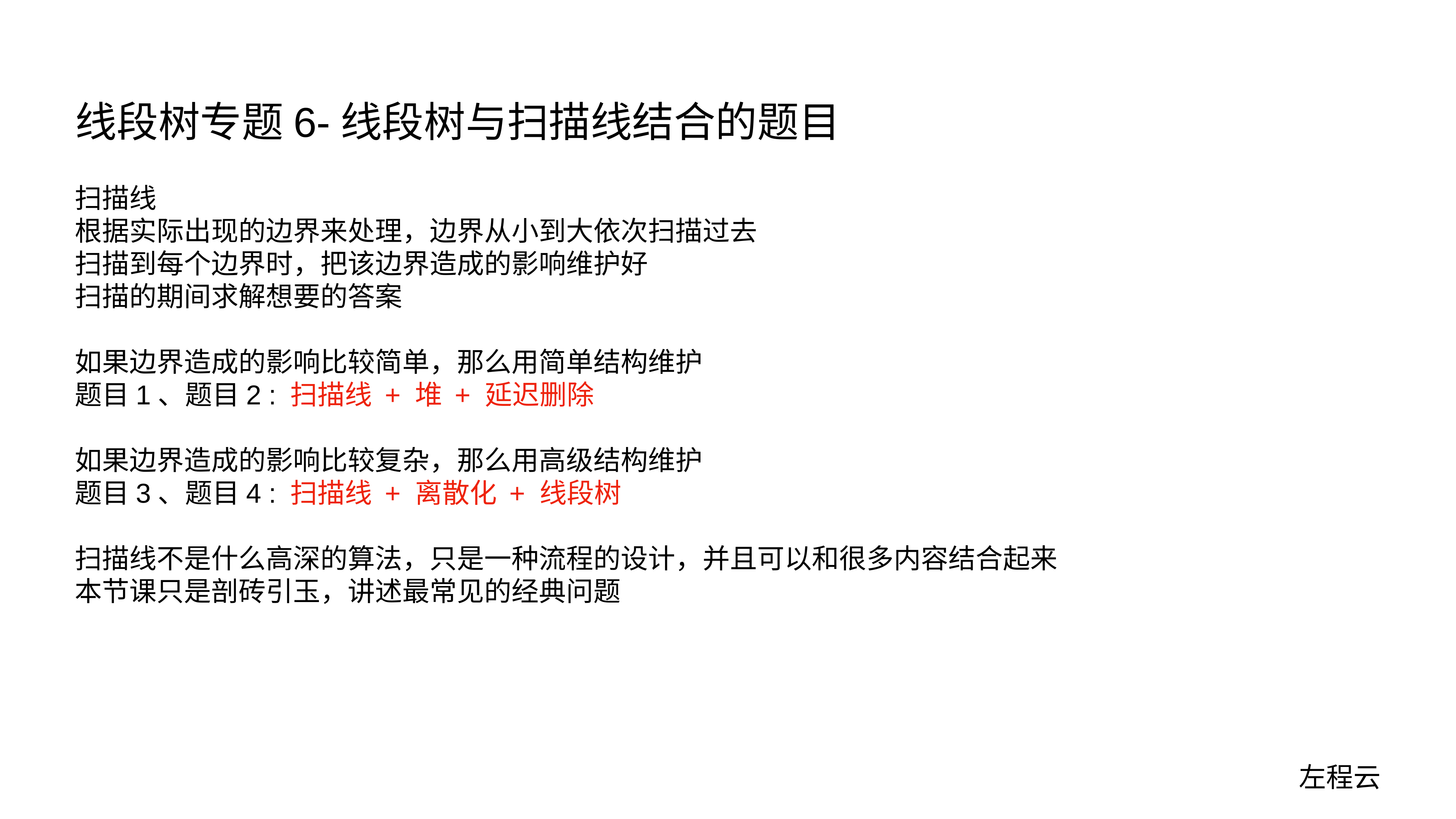

# 线段树专题6-线段树与扫描线结合的题目
扫描线
根据实际出现的边界来处理，边界从小到大依次扫描过去
扫描到每个边界时，把该边界造成的影响维护好
扫描的期间求解想要的答案

如果边界造成的影响比较简单，那么用简单结构维护
题目1、题目2 : 扫描线 + 堆 + 延迟删除

如果边界造成的影响比较复杂，那么用高级结构维护
题目3、题目4 : 扫描线 + 离散化 + 线段树

扫描线不是什么高深的算法，只是一种流程的设计，并且可以和很多内容结合起来
本节课只是剖砖引玉，讲述最常见的经典问题
左程云